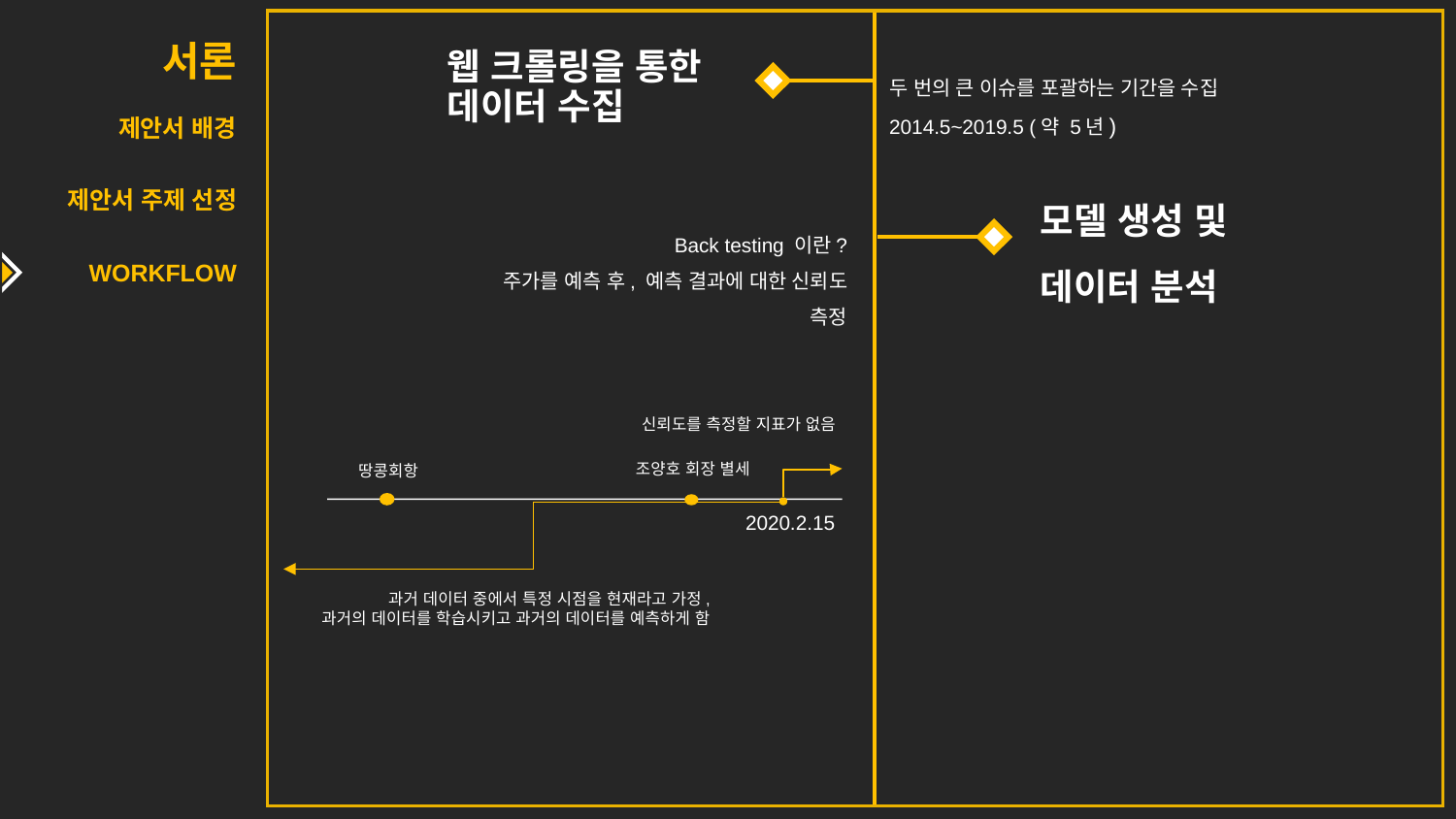

주식차트 데이터 수집
트위터, 뉴스 텍스트 데이터 수집

서론
웹 크롤링을 통한 데이터 수집

두 번의 큰 이슈를 포괄하는 기간을 수집
2014.5~2019.5 (약 5년)

제안서 배경
제안서 주제 선정
Back testing 이란?
주가를 예측 후, 예측 결과에 대한 신뢰도 측정
모델 생성 및
데이터 분석

WORKFLOW

신뢰도를 측정할 지표가 없음
조양호 회장 별세
땅콩회항

2020.2.15
과거 데이터 중에서 특정 시점을 현재라고 가정,
과거의 데이터를 학습시키고 과거의 데이터를 예측하게 함